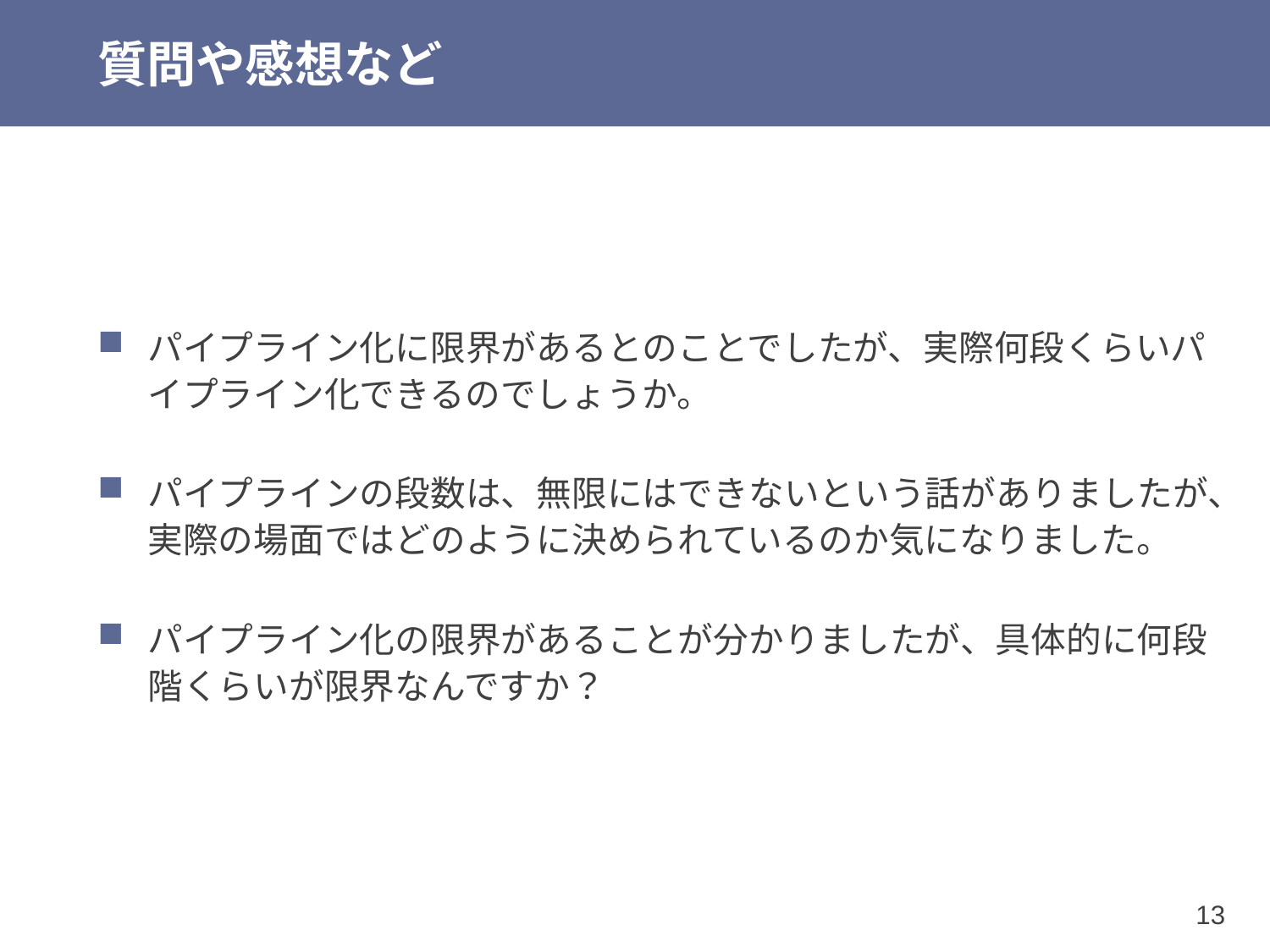

# 質問や感想など
パイプライン化に限界があるとのことでしたが、実際何段くらいパイプライン化できるのでしょうか。
パイプラインの段数は、無限にはできないという話がありましたが、実際の場面ではどのように決められているのか気になりました。
パイプライン化の限界があることが分かりましたが、具体的に何段階くらいが限界なんですか？